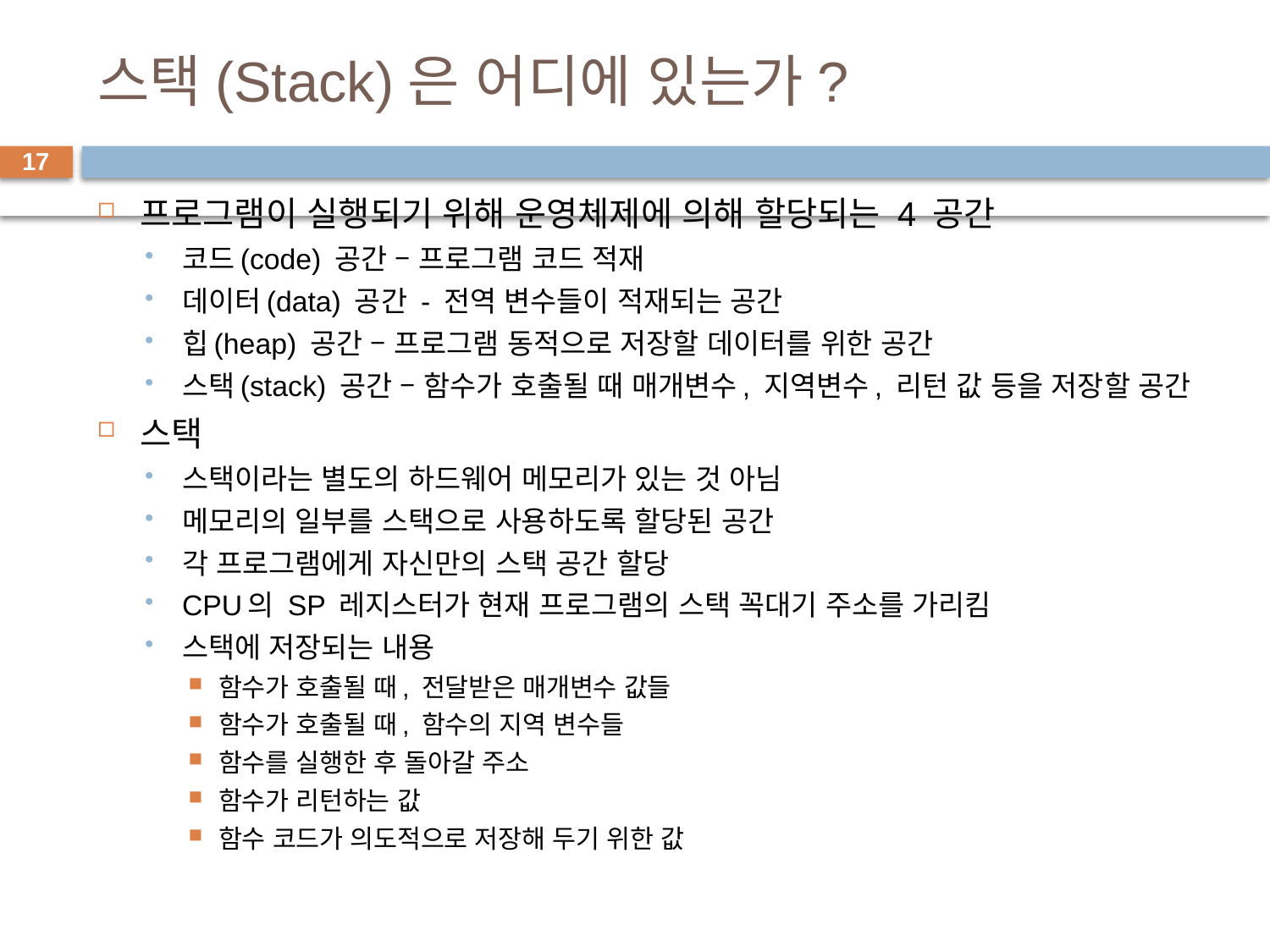

# 스택(Stack)은 어디에 있는가?
17
프로그램이 실행되기 위해 운영체제에 의해 할당되는 4 공간
코드(code) 공간 – 프로그램 코드 적재
데이터(data) 공간 - 전역 변수들이 적재되는 공간
힙(heap) 공간 – 프로그램 동적으로 저장할 데이터를 위한 공간
스택(stack) 공간 – 함수가 호출될 때 매개변수, 지역변수, 리턴 값 등을 저장할 공간
스택
스택이라는 별도의 하드웨어 메모리가 있는 것 아님
메모리의 일부를 스택으로 사용하도록 할당된 공간
각 프로그램에게 자신만의 스택 공간 할당
CPU의 SP 레지스터가 현재 프로그램의 스택 꼭대기 주소를 가리킴
스택에 저장되는 내용
함수가 호출될 때, 전달받은 매개변수 값들
함수가 호출될 때, 함수의 지역 변수들
함수를 실행한 후 돌아갈 주소
함수가 리턴하는 값
함수 코드가 의도적으로 저장해 두기 위한 값